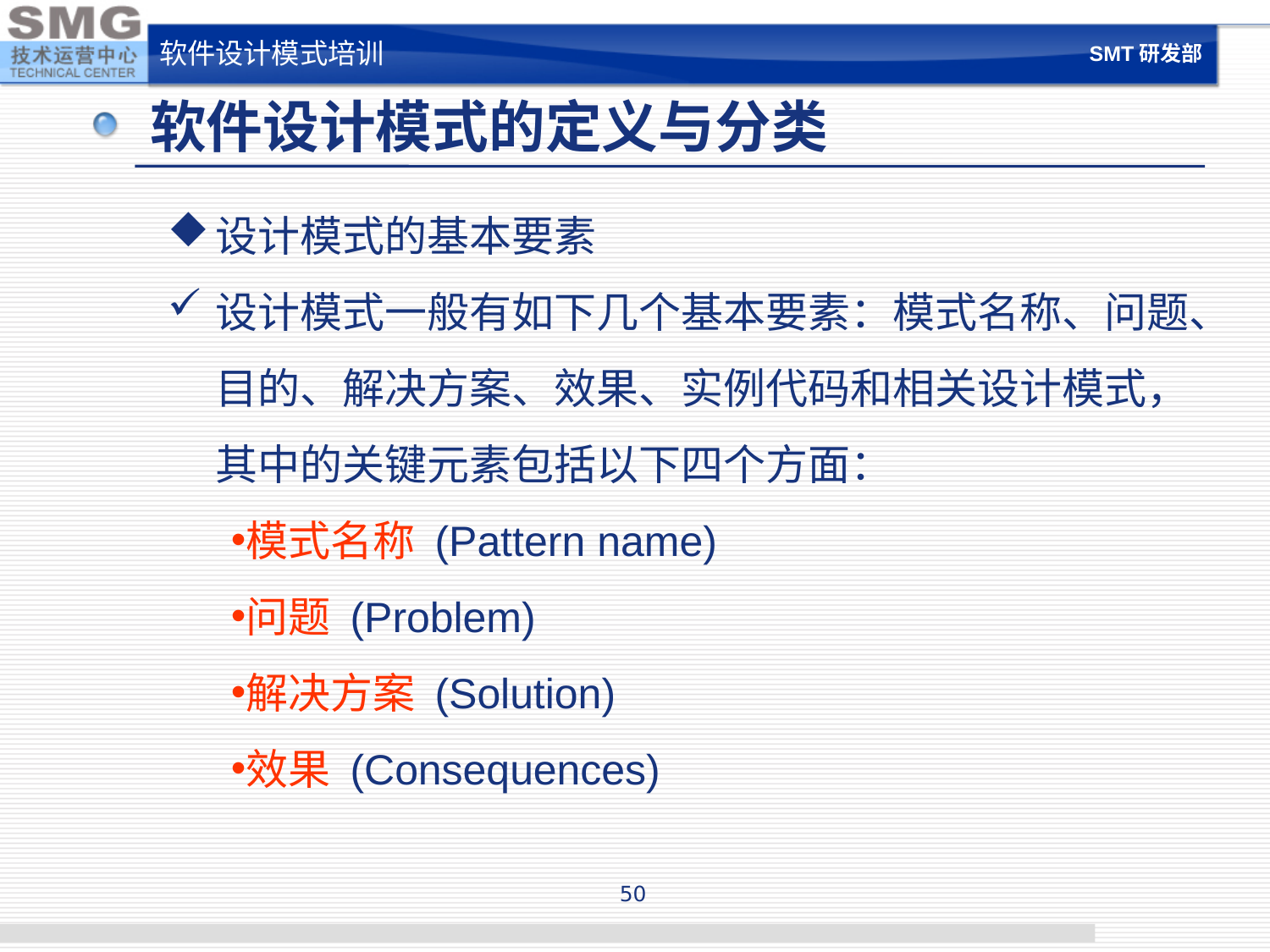

SMT研发部
软件设计模式培训
# 软件设计模式的定义与分类
设计模式的基本要素
设计模式一般有如下几个基本要素：模式名称、问题、目的、解决方案、效果、实例代码和相关设计模式，其中的关键元素包括以下四个方面：
模式名称 (Pattern name)
问题 (Problem)
解决方案 (Solution)
效果 (Consequences)

50